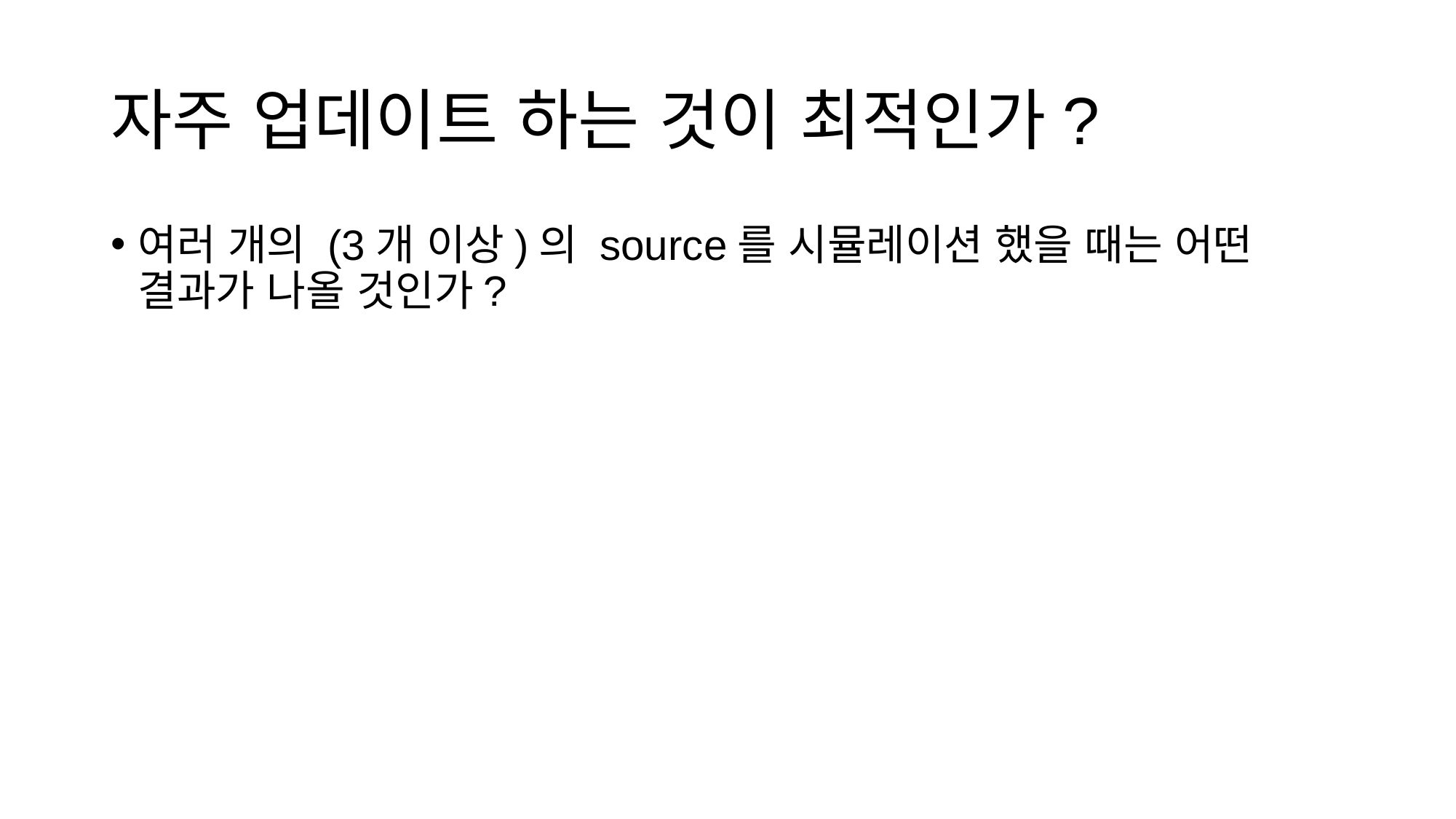

# 자주 업데이트 하는 것이 최적인가?
여러 개의 (3개 이상)의 source를 시뮬레이션 했을 때는 어떤 결과가 나올 것인가?